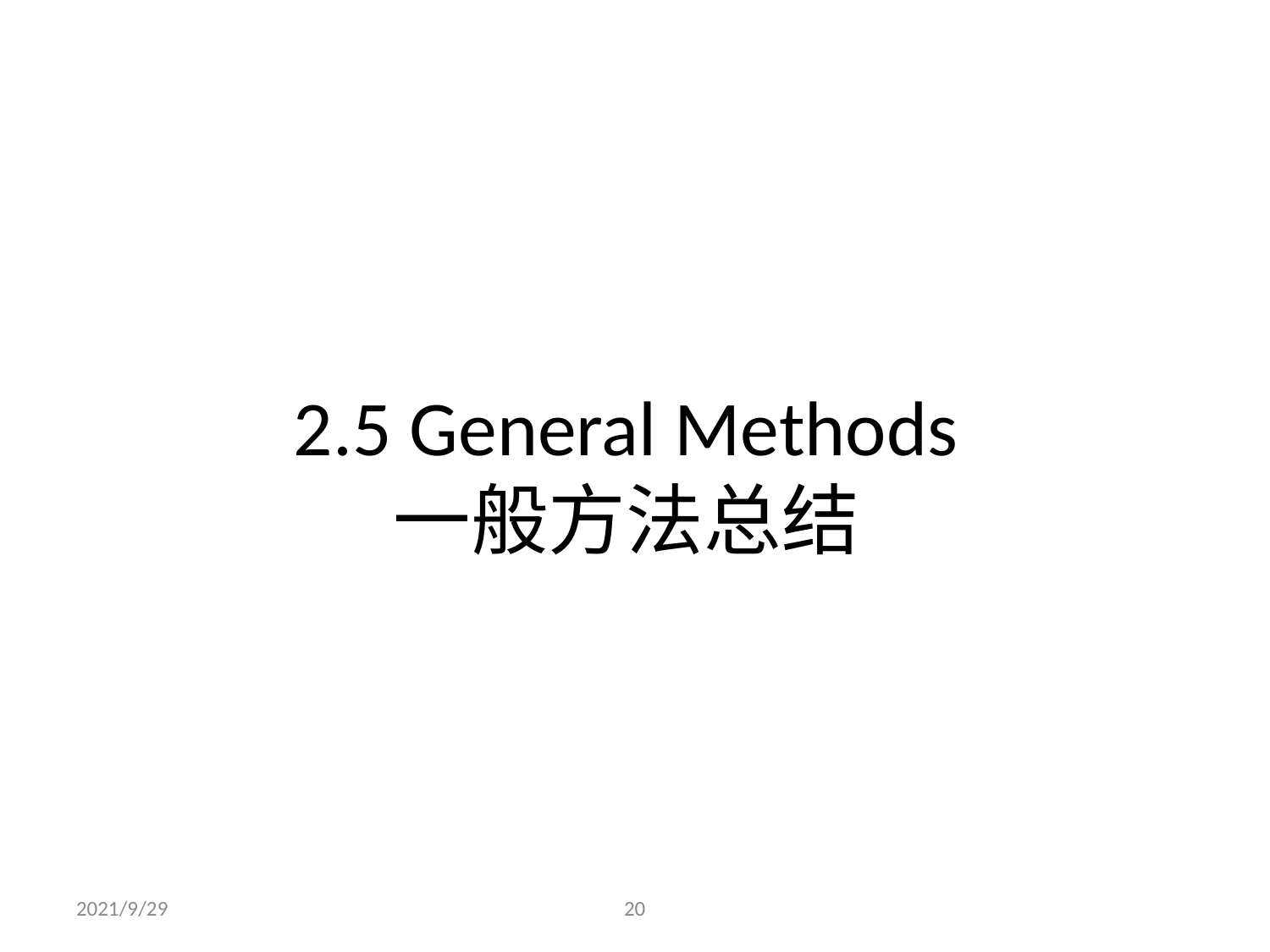

# 2.5 General Methods 一般方法总结
2021/9/29
20